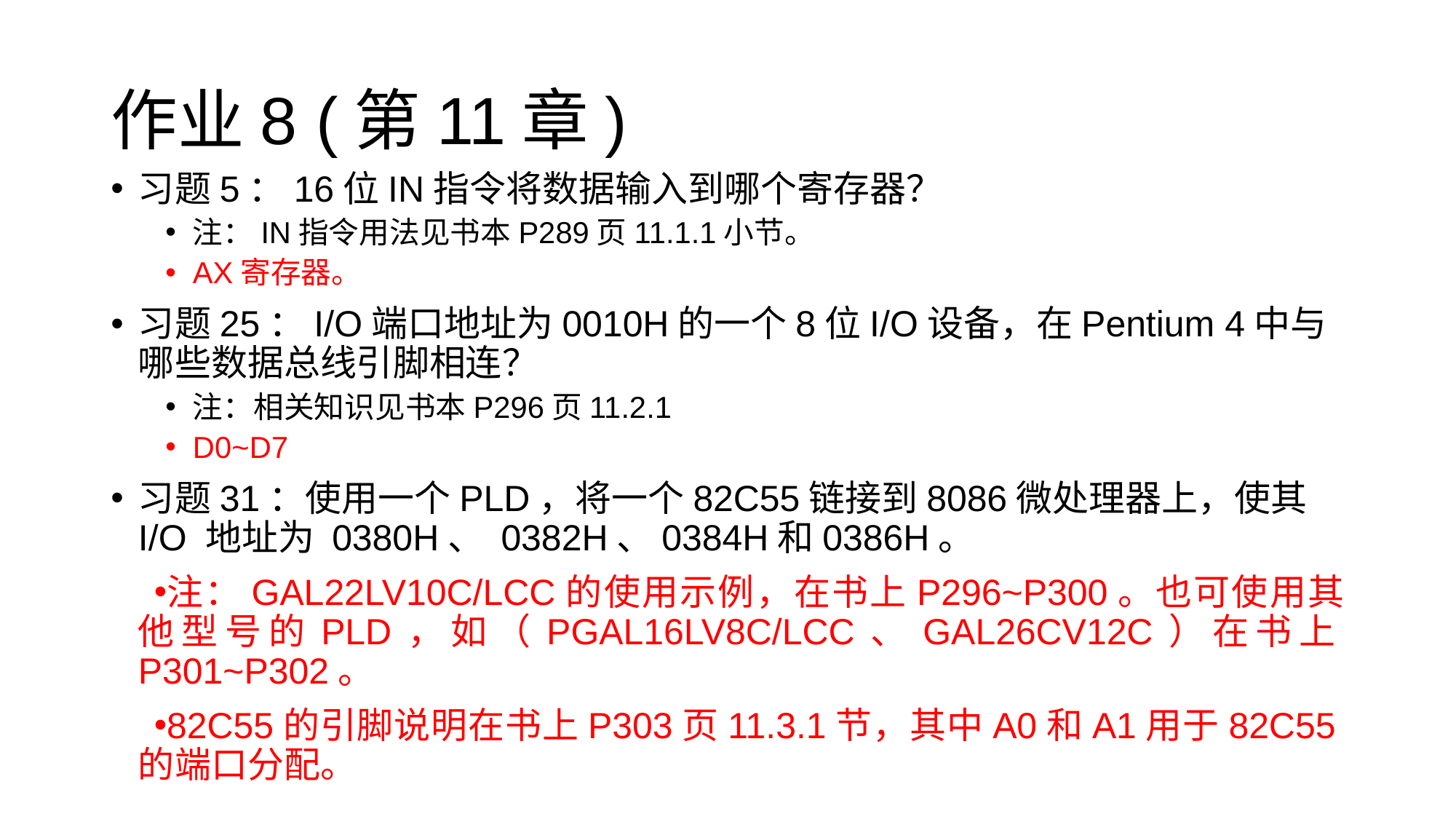

# 作业8 (第11章)
习题5：16位IN指令将数据输入到哪个寄存器？
注：IN指令用法见书本P289页11.1.1小节。
AX寄存器。
习题25：I/O端口地址为0010H的一个8位I/O设备，在Pentium 4中与哪些数据总线引脚相连？
注：相关知识见书本P296页11.2.1
D0~D7
习题31：使用一个PLD，将一个82C55链接到8086微处理器上，使其 I/O 地址为 0380H、 0382H、0384H和0386H。
注：GAL22LV10C/LCC的使用示例，在书上P296~P300。也可使用其他型号的PLD，如（PGAL16LV8C/LCC、GAL26CV12C）在书上P301~P302。
82C55的引脚说明在书上P303页11.3.1节，其中A0和A1用于82C55的端口分配。